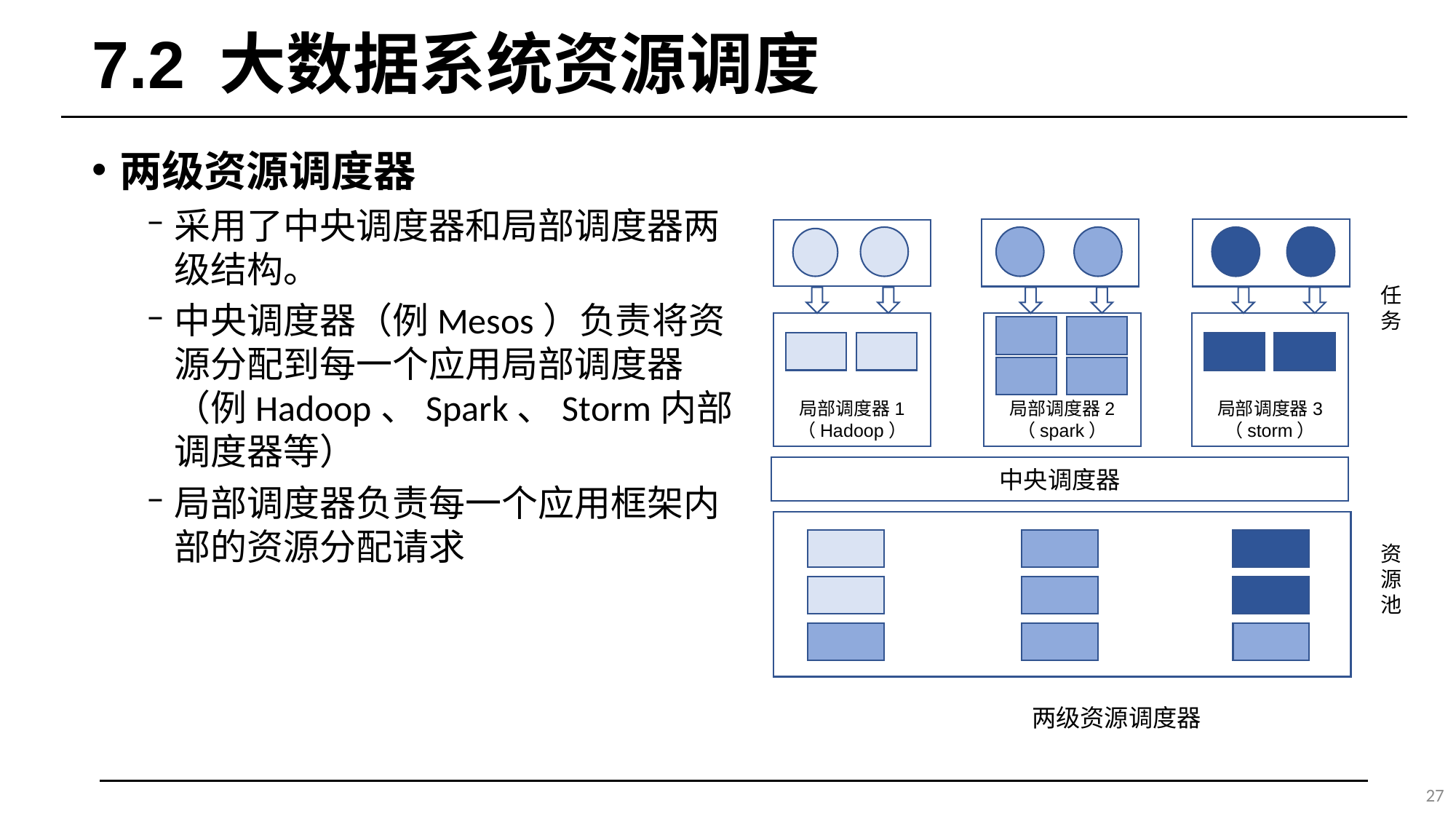

# 7.2 大数据系统资源调度
两级资源调度器
采用了中央调度器和局部调度器两级结构。
中央调度器（例Mesos）负责将资源分配到每一个应用局部调度器（例Hadoop、Spark、Storm内部调度器等）
局部调度器负责每一个应用框架内部的资源分配请求

任务

局部调度器1
（Hadoop）

局部调度器2
（spark）

局部调度器3
（storm）

中央调度器

资源池

两级资源调度器
27